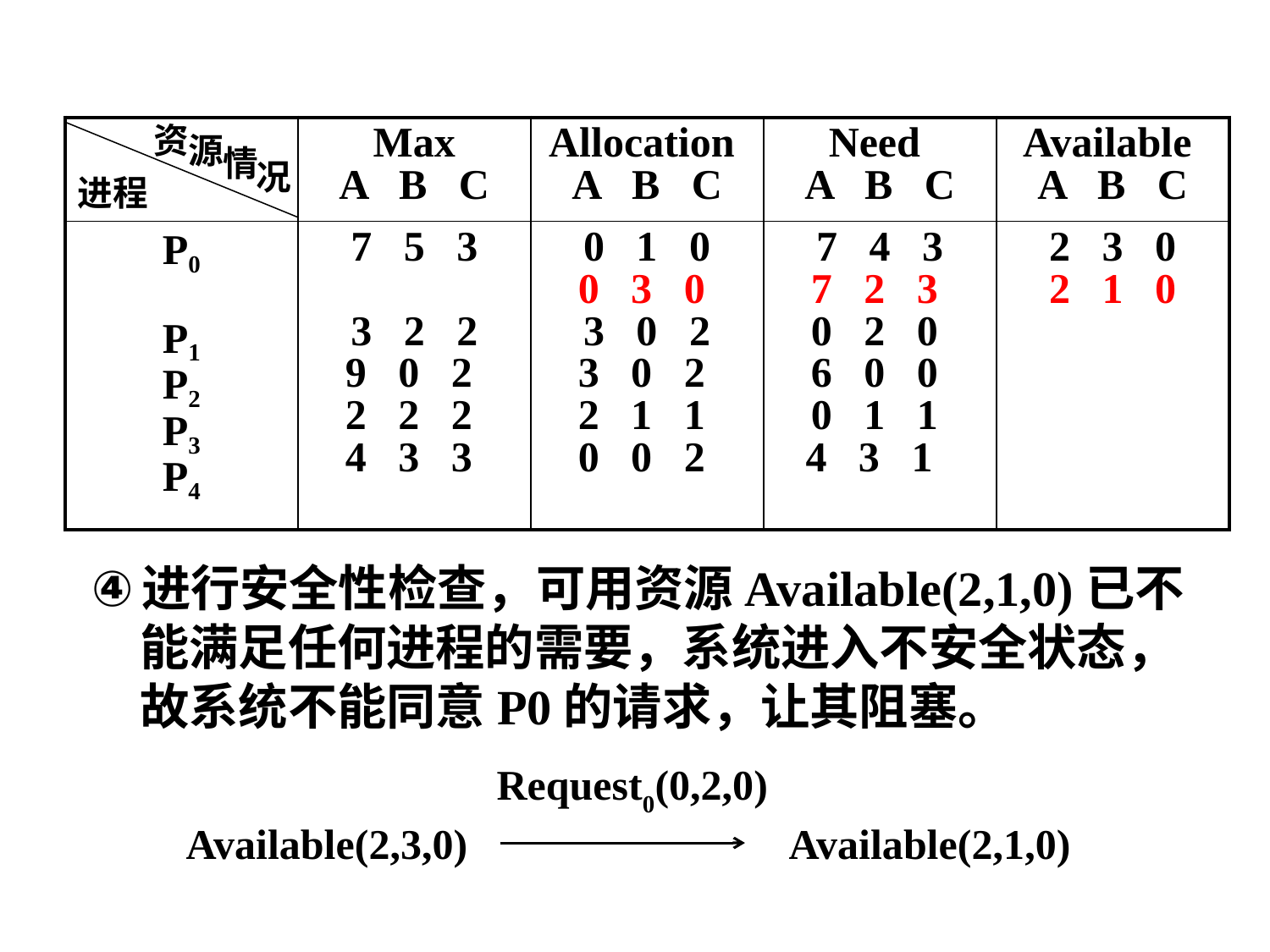

资

源
情
况
进程
|  | Max A B C | Allocation A B C | Need A B C | Available A B C |
| --- | --- | --- | --- | --- |
| P0 P1 P2 P3 P4 | 7 5 3 3 2 2 9 0 2 2 2 2 4 3 3 | 0 1 0 0 3 0 3 0 2 3 0 2 2 1 1 0 0 2 | 7 4 3 7 2 3 0 2 0 6 0 0 0 1 1 4 3 1 | 2 3 0 2 1 0 |
进行安全性检查，可用资源Available(2,1,0)已不能满足任何进程的需要，系统进入不安全状态，故系统不能同意P0的请求，让其阻塞。
Request0(0,2,0)
Available(2,3,0)
Available(2,1,0)
117